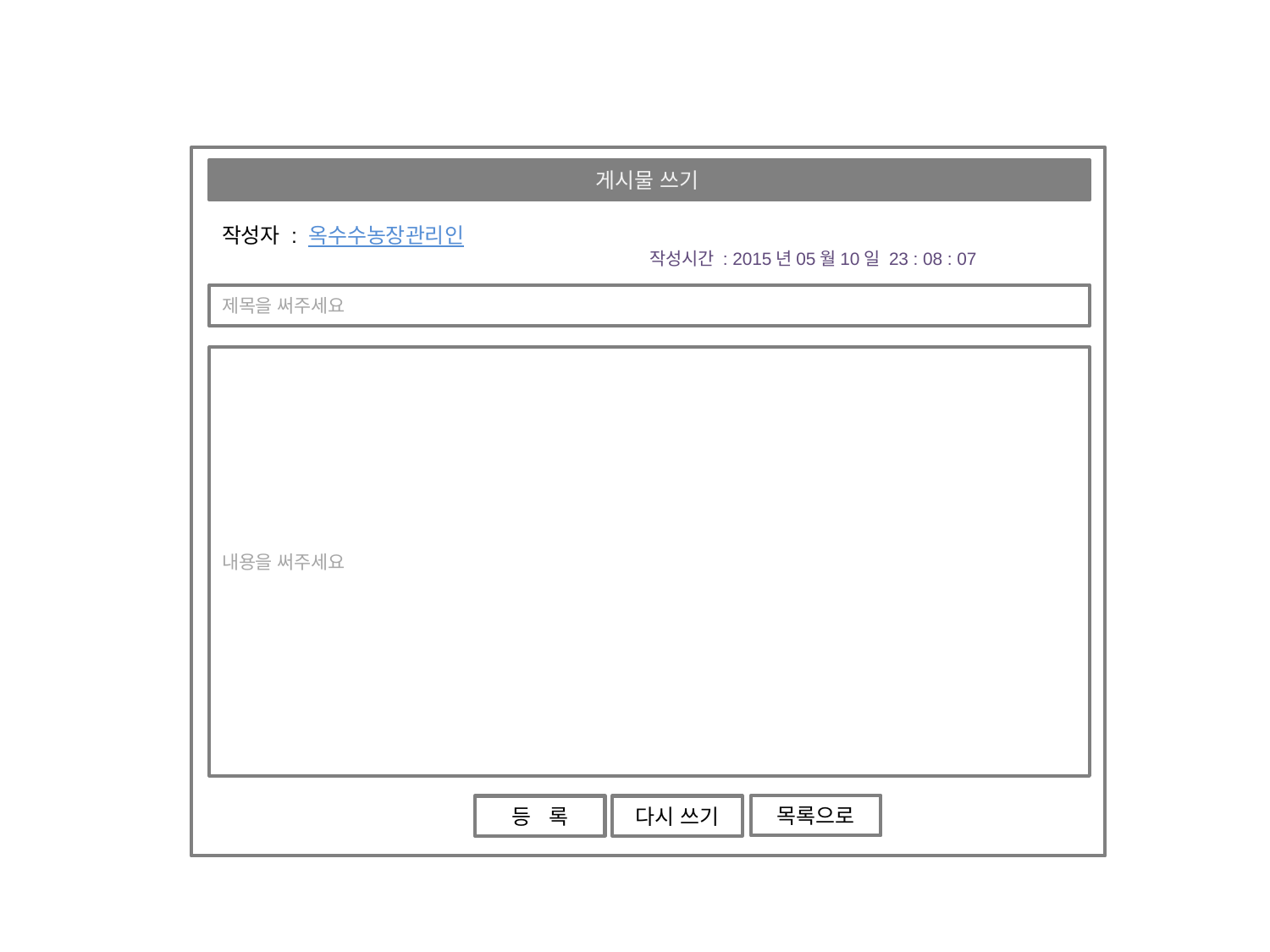

게시물 쓰기
작성자 : 옥수수농장관리인
                                                                                       작성시간 : 2015년05월10일 23 : 08 : 07
제목을 써주세요
내용을 써주세요
목록으로
등   록
다시 쓰기